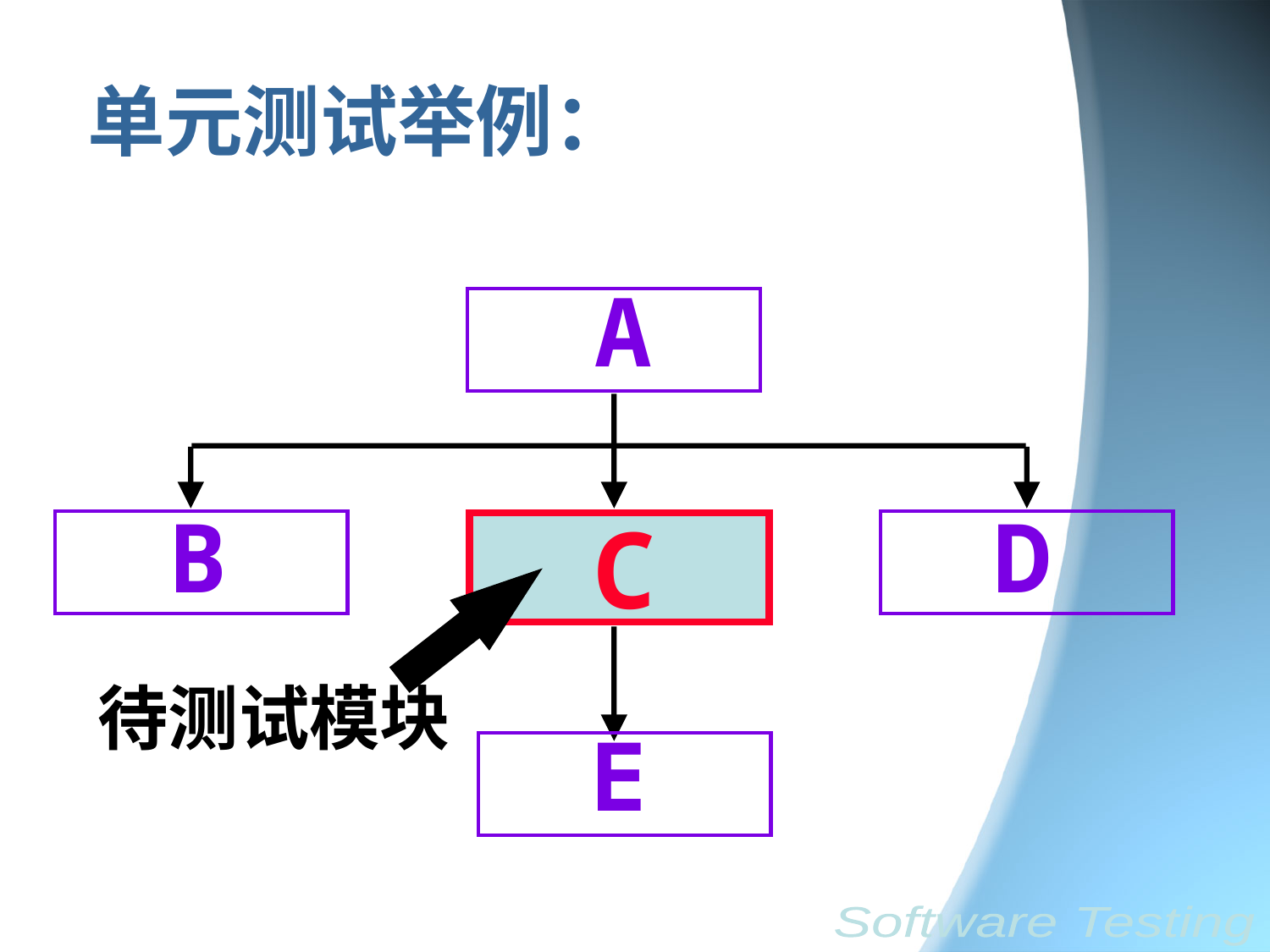

单元测试举例：
A

B
D
C

待测试模块
E